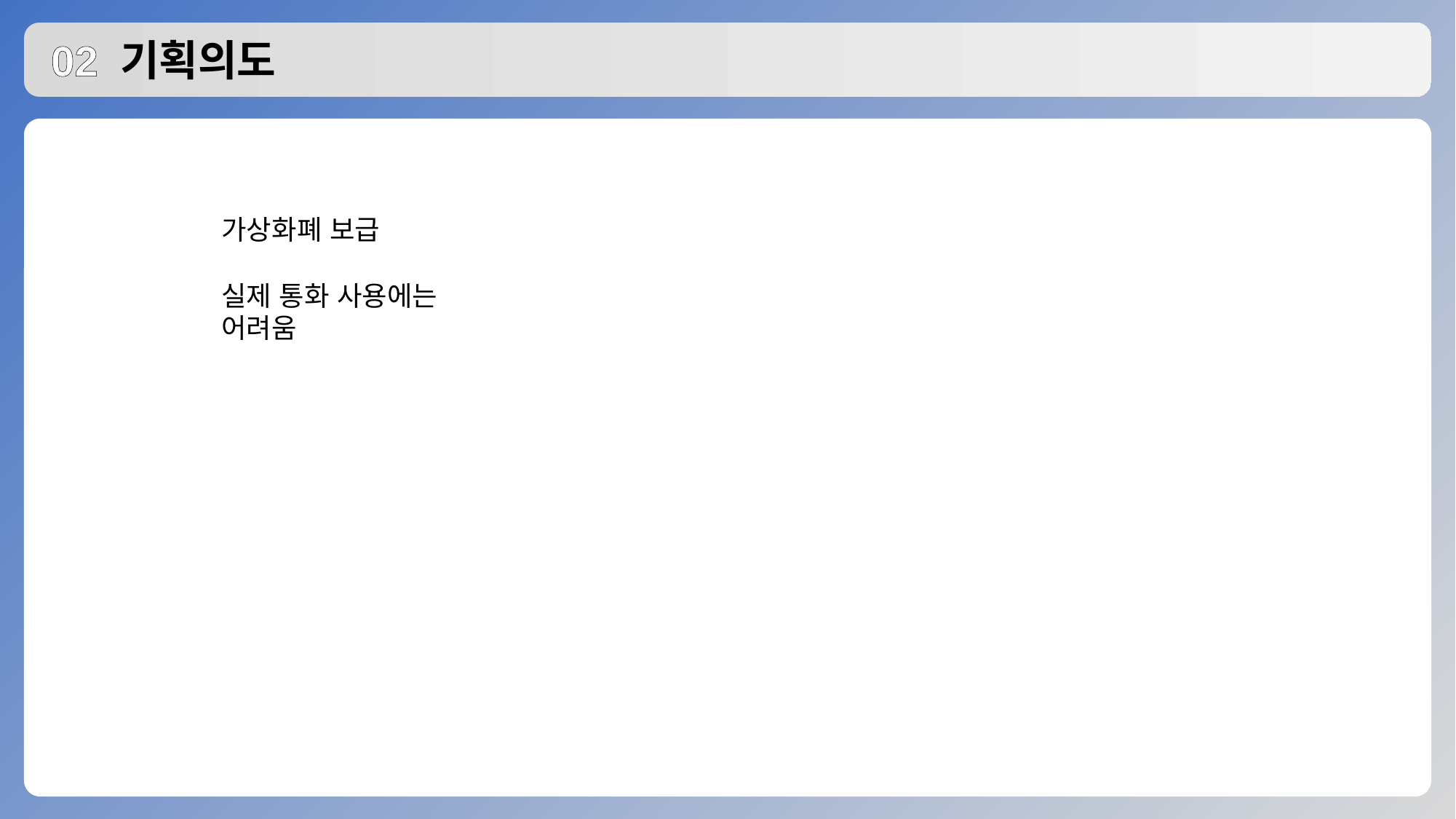

# 02 기획의도
가상화폐 보급

실제 통화 사용에는
어려움